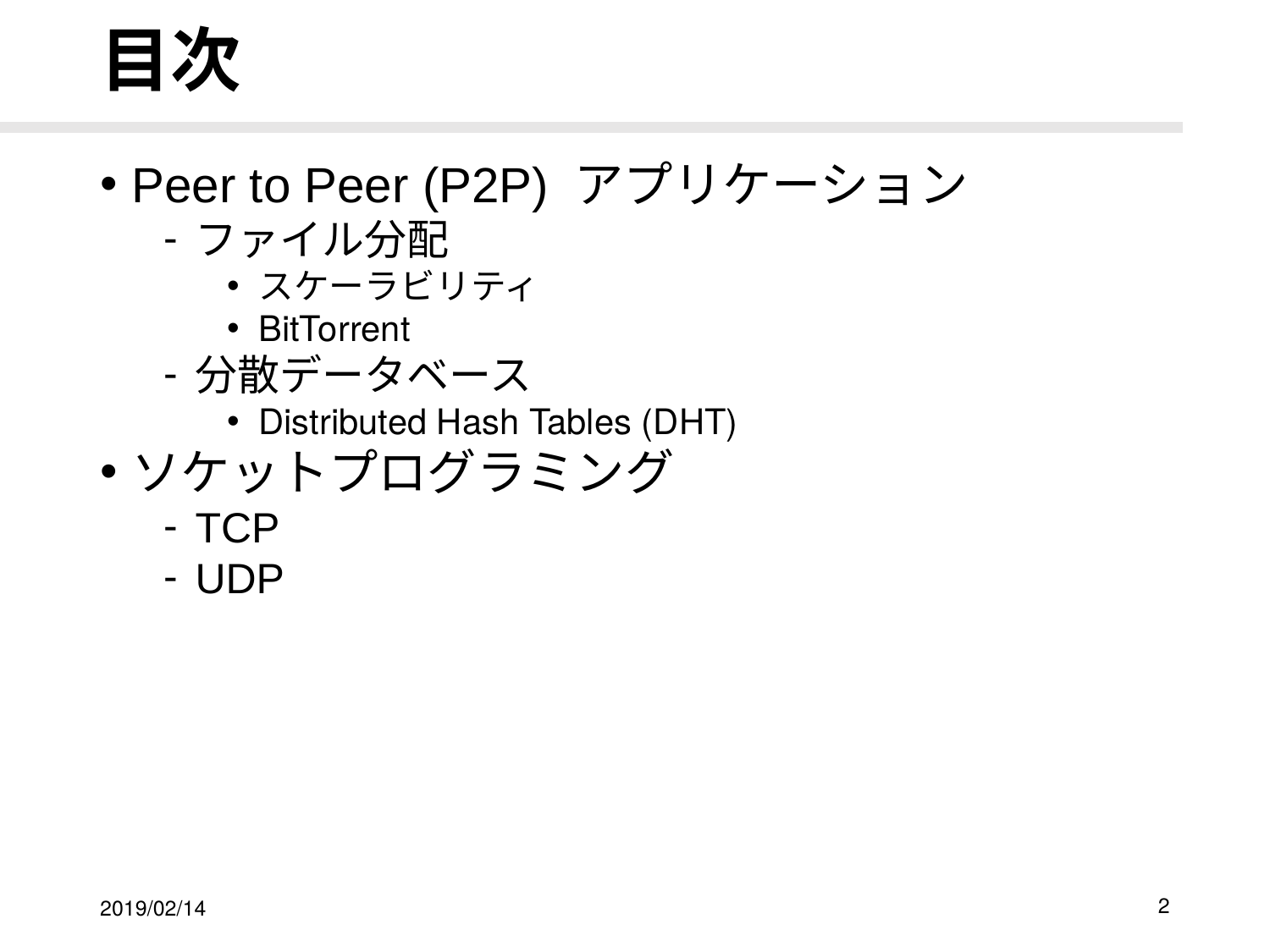

# 目次
Peer to Peer (P2P) アプリケーション
ファイル分配
スケーラビリティ
BitTorrent
分散データベース
Distributed Hash Tables (DHT)
ソケットプログラミング
TCP
UDP
2019/02/14
2